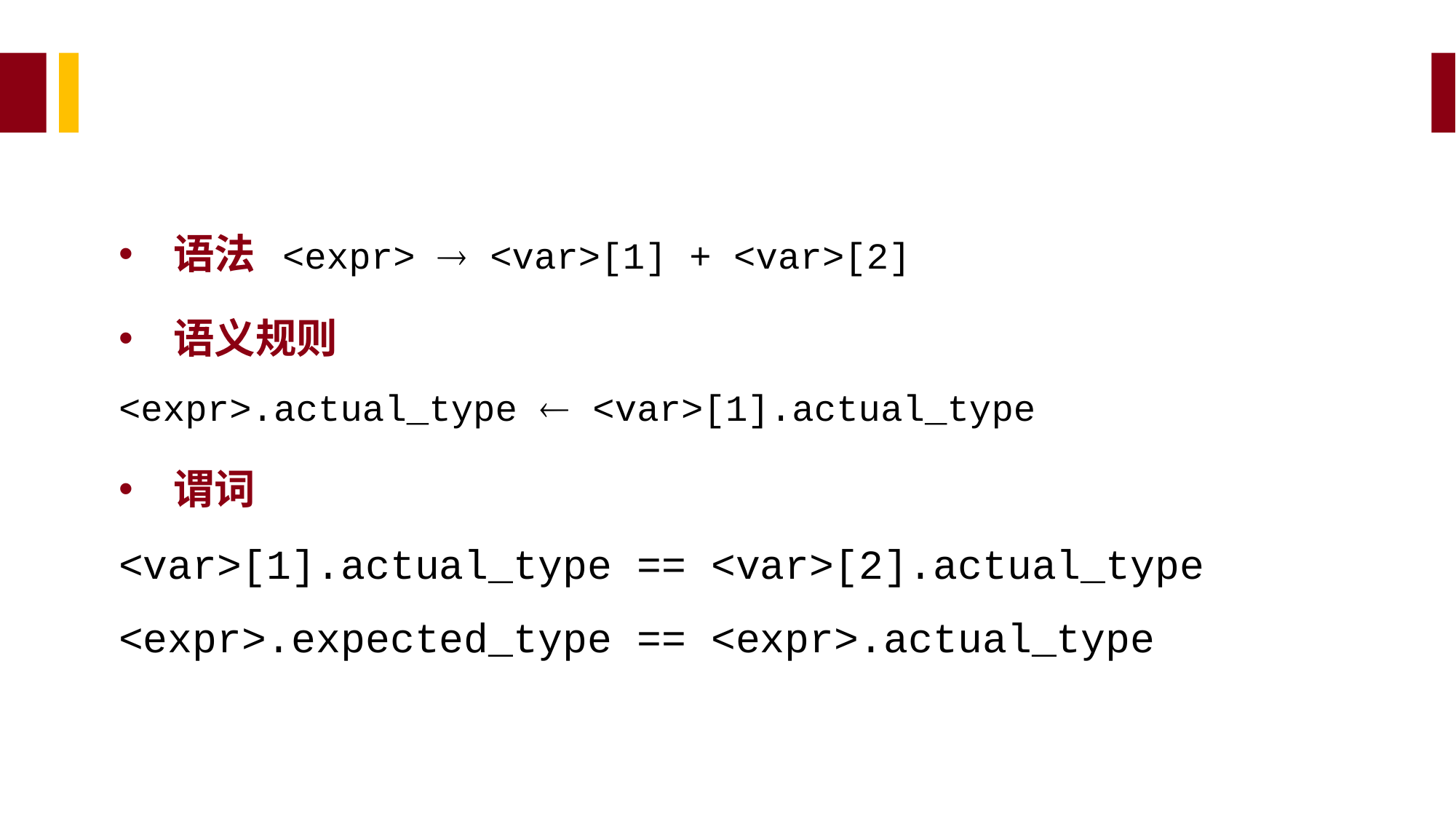

语法	<expr> → <var>[1] + <var>[2]

语义规则
<expr>.actual_type ← <var>[1].actual_type

谓词
<var>[1].actual_type == <var>[2].actual_type
<expr>.expected_type == <expr>.actual_type